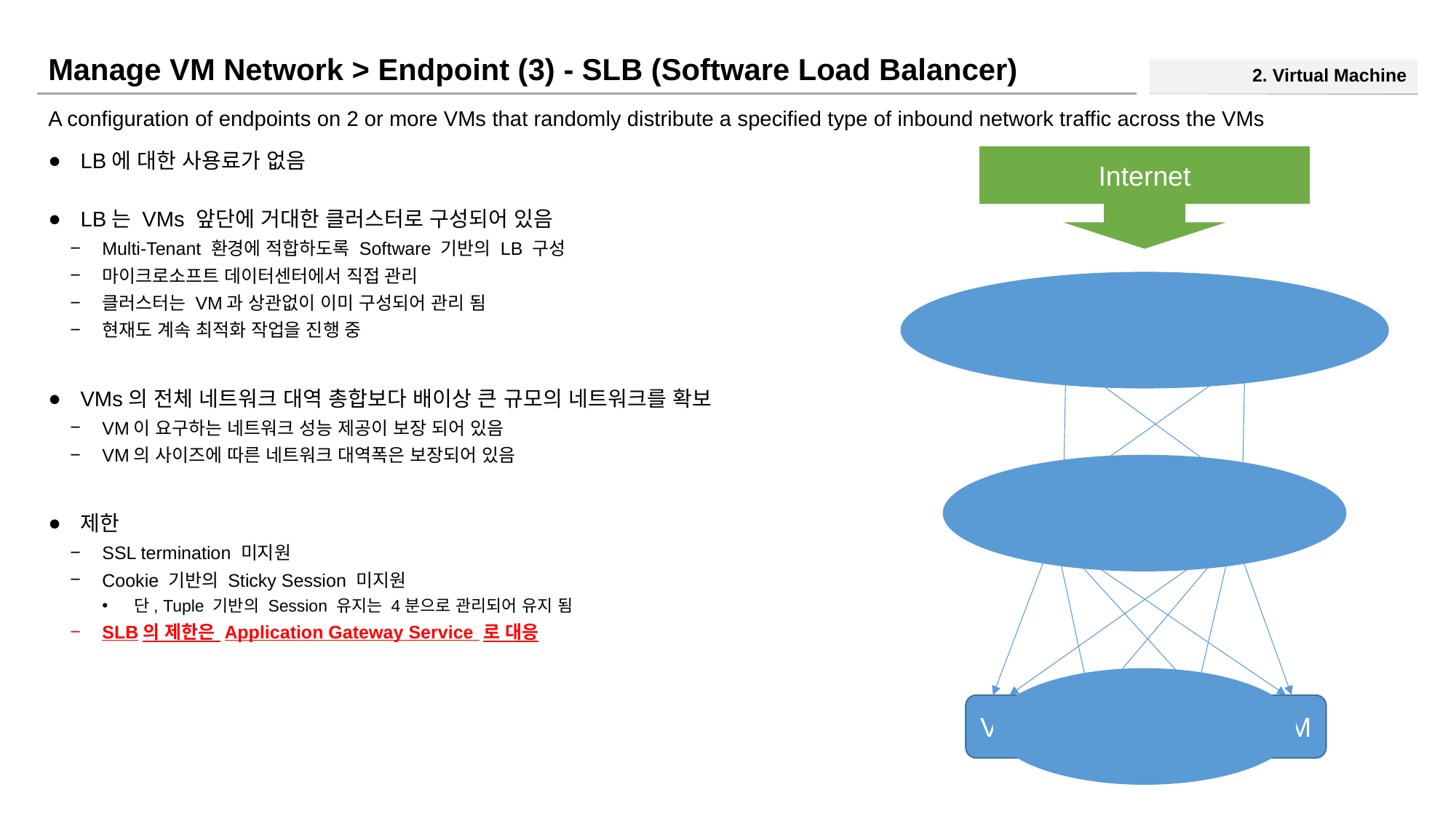

# Manage VM Network > Endpoint (3) - SLB (Software Load Balancer)
2. Virtual Machine
A configuration of endpoints on 2 or more VMs that randomly distribute a specified type of inbound network traffic across the VMs
LB에 대한 사용료가 없음

LB는 VMs 앞단에 거대한 클러스터로 구성되어 있음
Multi-Tenant 환경에 적합하도록 Software 기반의 LB 구성
마이크로소프트 데이터센터에서 직접 관리
클러스터는 VM과 상관없이 이미 구성되어 관리 됨
현재도 계속 최적화 작업을 진행 중

VMs의 전체 네트워크 대역 총합보다 배이상 큰 규모의 네트워크를 확보
VM이 요구하는 네트워크 성능 제공이 보장 되어 있음
VM의 사이즈에 따른 네트워크 대역폭은 보장되어 있음

제한
SSL termination 미지원
Cookie 기반의 Sticky Session 미지원
단, Tuple 기반의 Session 유지는 4분으로 관리되어 유지 됨
SLB의 제한은 Application Gateway Service 로 대응

Internet

Router
Router

Multiplexer
Multiplexer

VM
VM
VM
VM